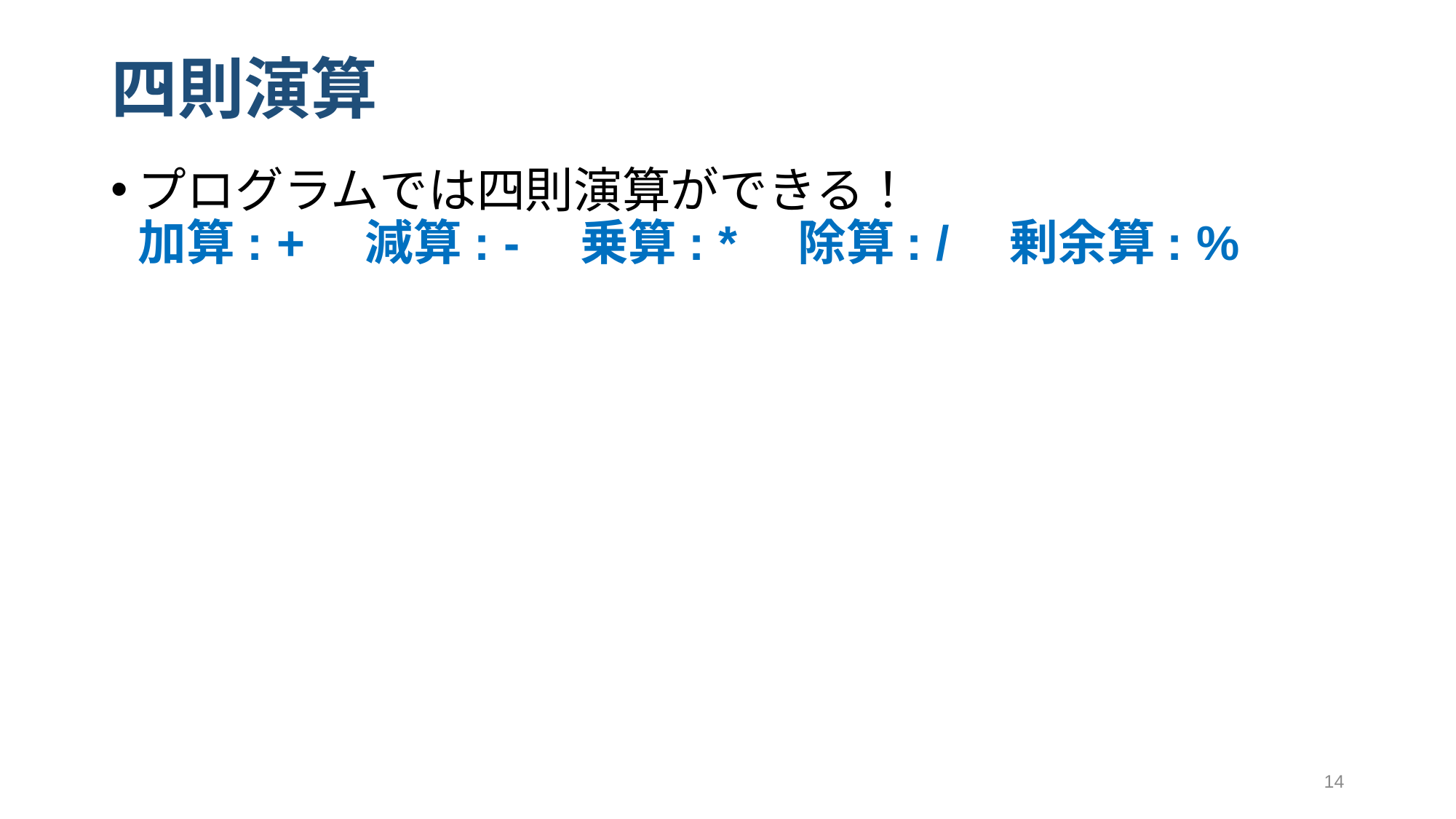

# 四則演算
プログラムでは四則演算ができる！
加算: +　減算: -　乗算: *　除算: /　剰余算: %
14